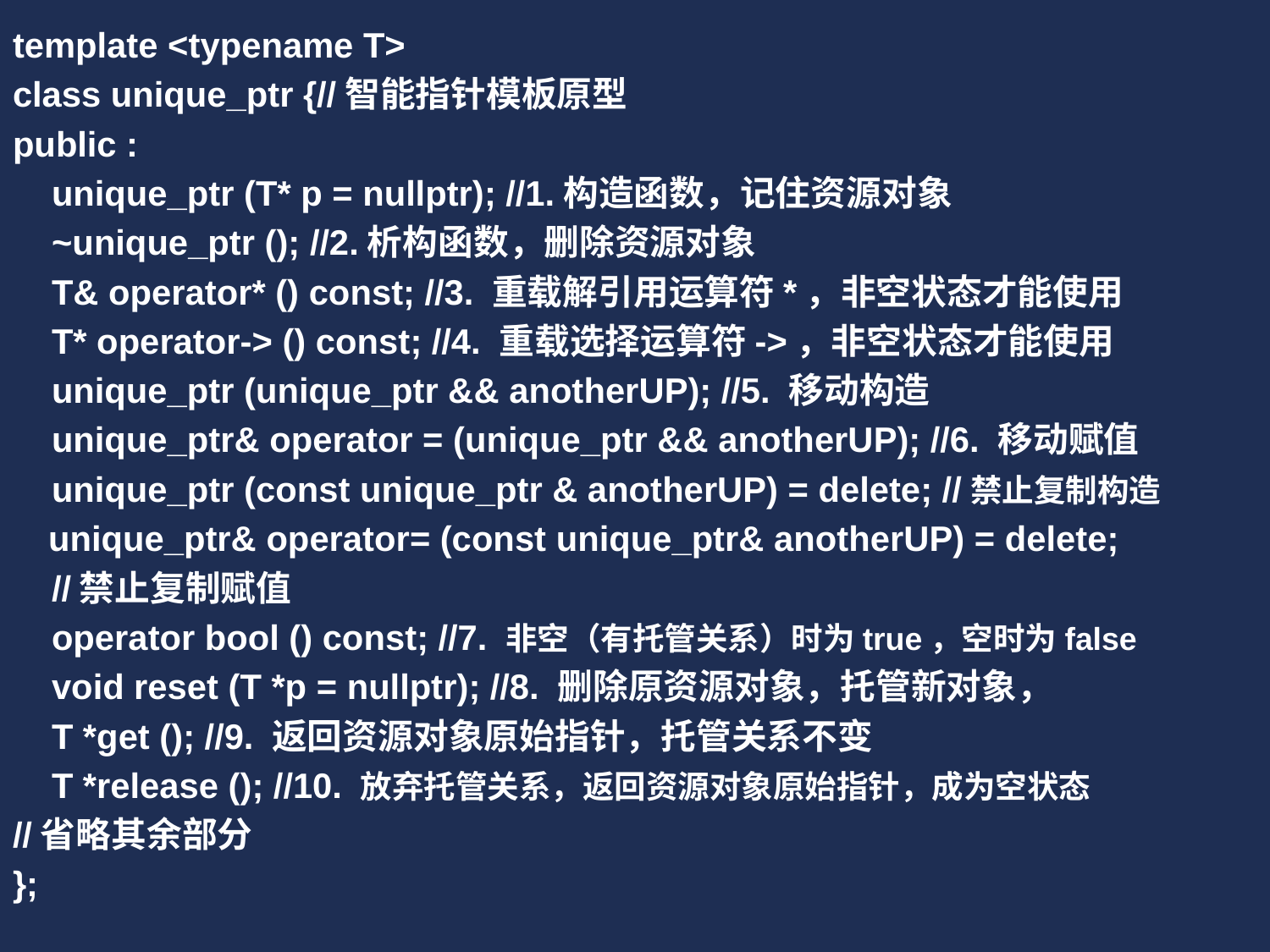

template <typename T>
class unique_ptr {//智能指针模板原型
public :
    unique_ptr (T* p = nullptr); //1.构造函数，记住资源对象
    ~unique_ptr (); //2.析构函数，删除资源对象
    T& operator* () const; //3. 重载解引用运算符*，非空状态才能使用
    T* operator-> () const; //4. 重载选择运算符->，非空状态才能使用
    unique_ptr (unique_ptr && anotherUP); //5. 移动构造
    unique_ptr& operator = (unique_ptr && anotherUP); //6. 移动赋值
    unique_ptr (const unique_ptr & anotherUP) = delete; //禁止复制构造
    unique_ptr& operator= (const unique_ptr& anotherUP) = delete;
    //禁止复制赋值
    operator bool () const; //7. 非空（有托管关系）时为true，空时为false
    void reset (T *p = nullptr); //8. 删除原资源对象，托管新对象，
    T *get (); //9. 返回资源对象原始指针，托管关系不变
    T *release (); //10. 放弃托管关系，返回资源对象原始指针，成为空状态
//省略其余部分
};